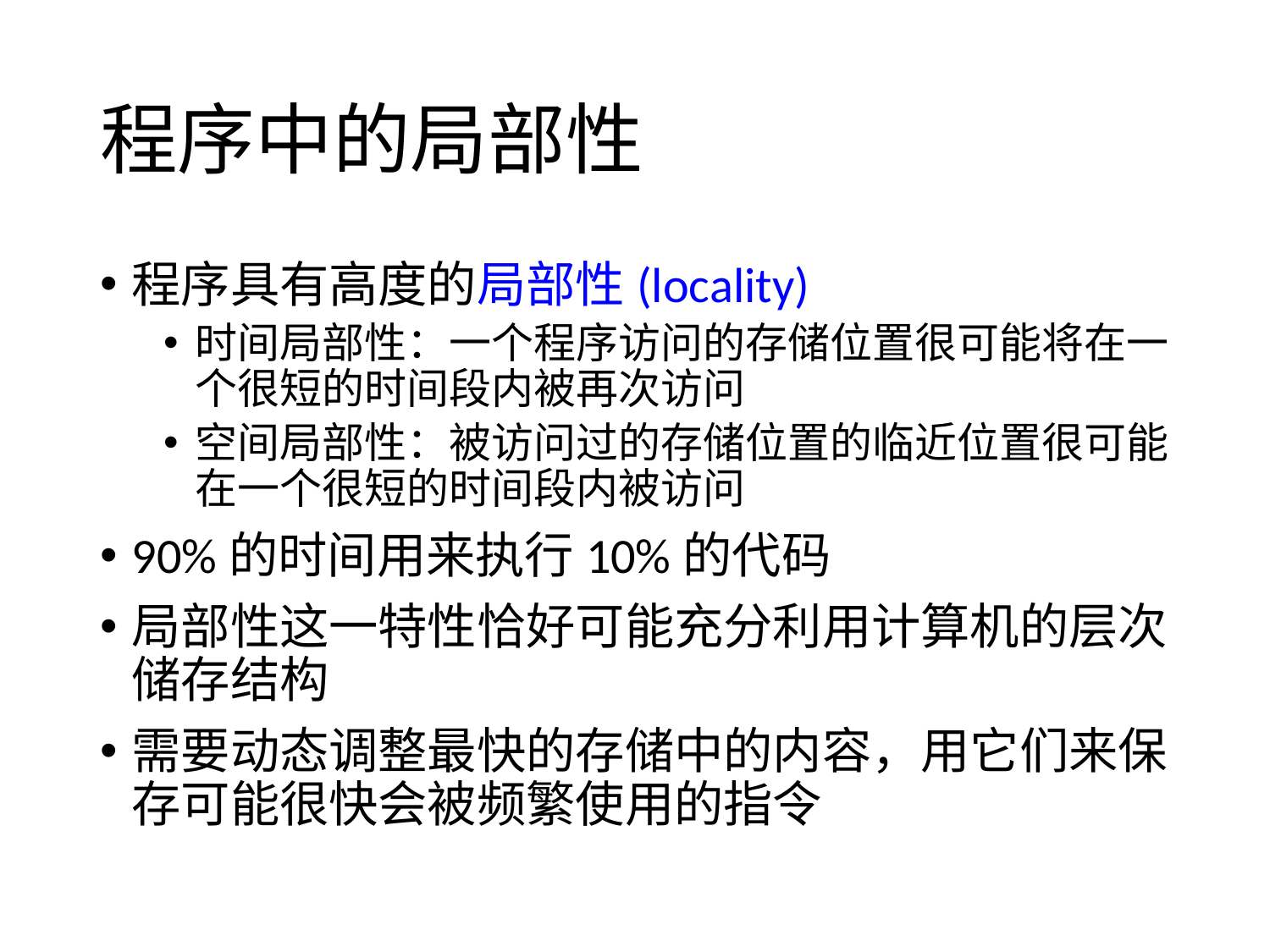

# 程序中的局部性
程序具有高度的局部性(locality)
时间局部性：一个程序访问的存储位置很可能将在一个很短的时间段内被再次访问
空间局部性：被访问过的存储位置的临近位置很可能在一个很短的时间段内被访问
90%的时间用来执行10%的代码
局部性这一特性恰好可能充分利用计算机的层次储存结构
需要动态调整最快的存储中的内容，用它们来保存可能很快会被频繁使用的指令